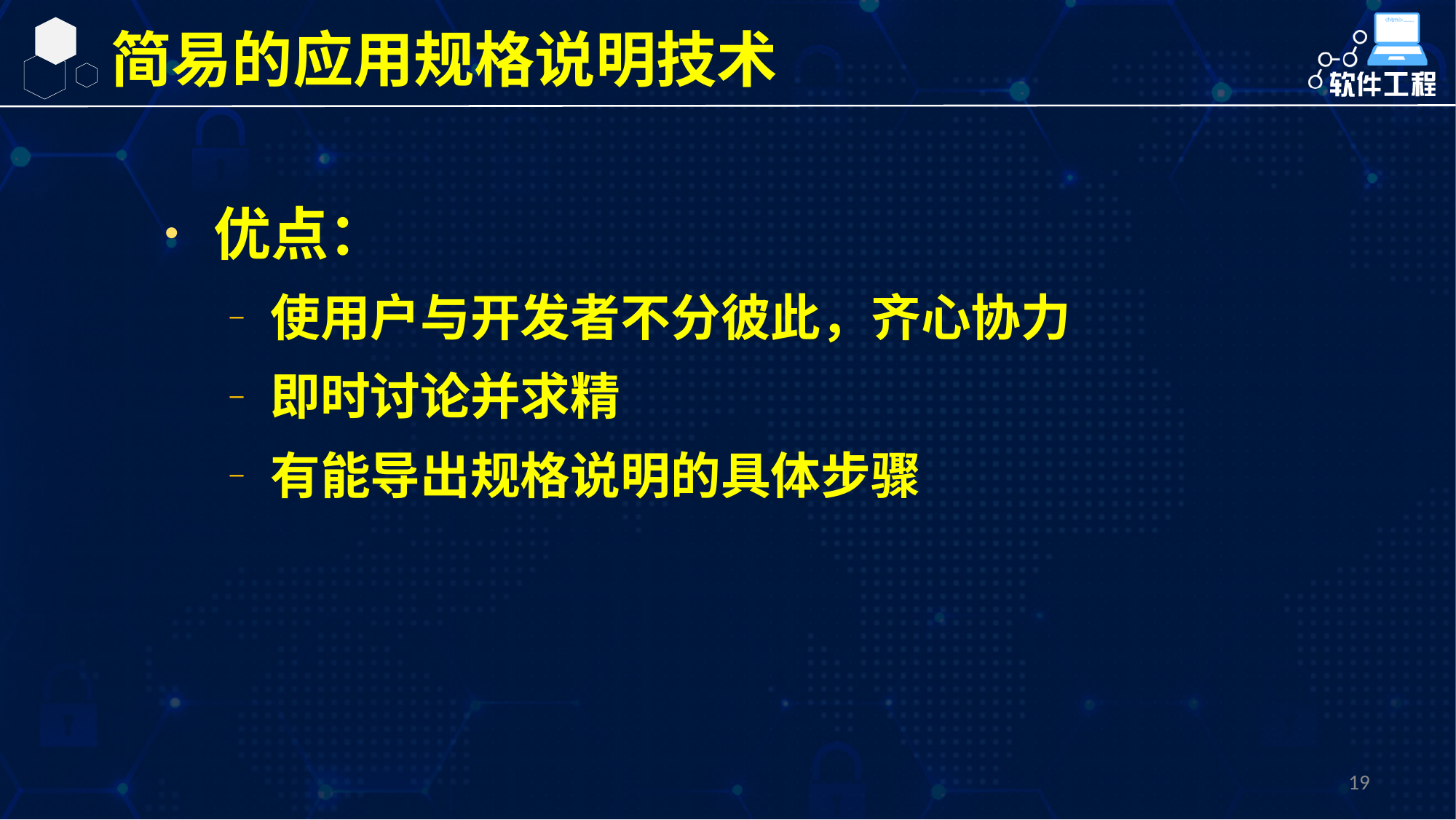

简易的应用规格说明技术
优点：
使用户与开发者不分彼此，齐心协力
即时讨论并求精
有能导出规格说明的具体步骤
19